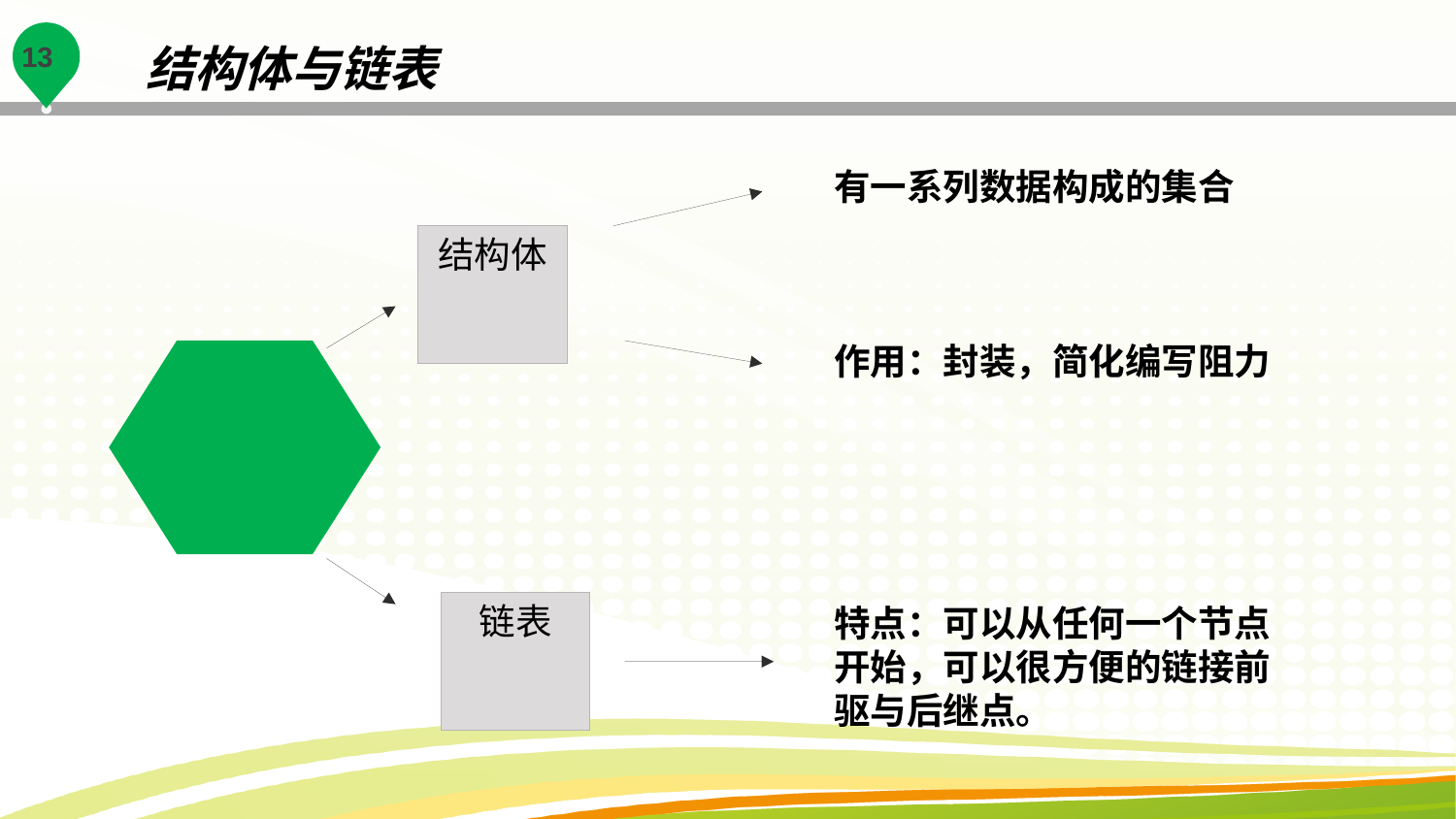

结构体与链表
有一系列数据构成的集合

作用：封装，简化编写阻力

特点：可以从任何一个节点开始，可以很方便的链接前驱与后继点。

结构体

链表